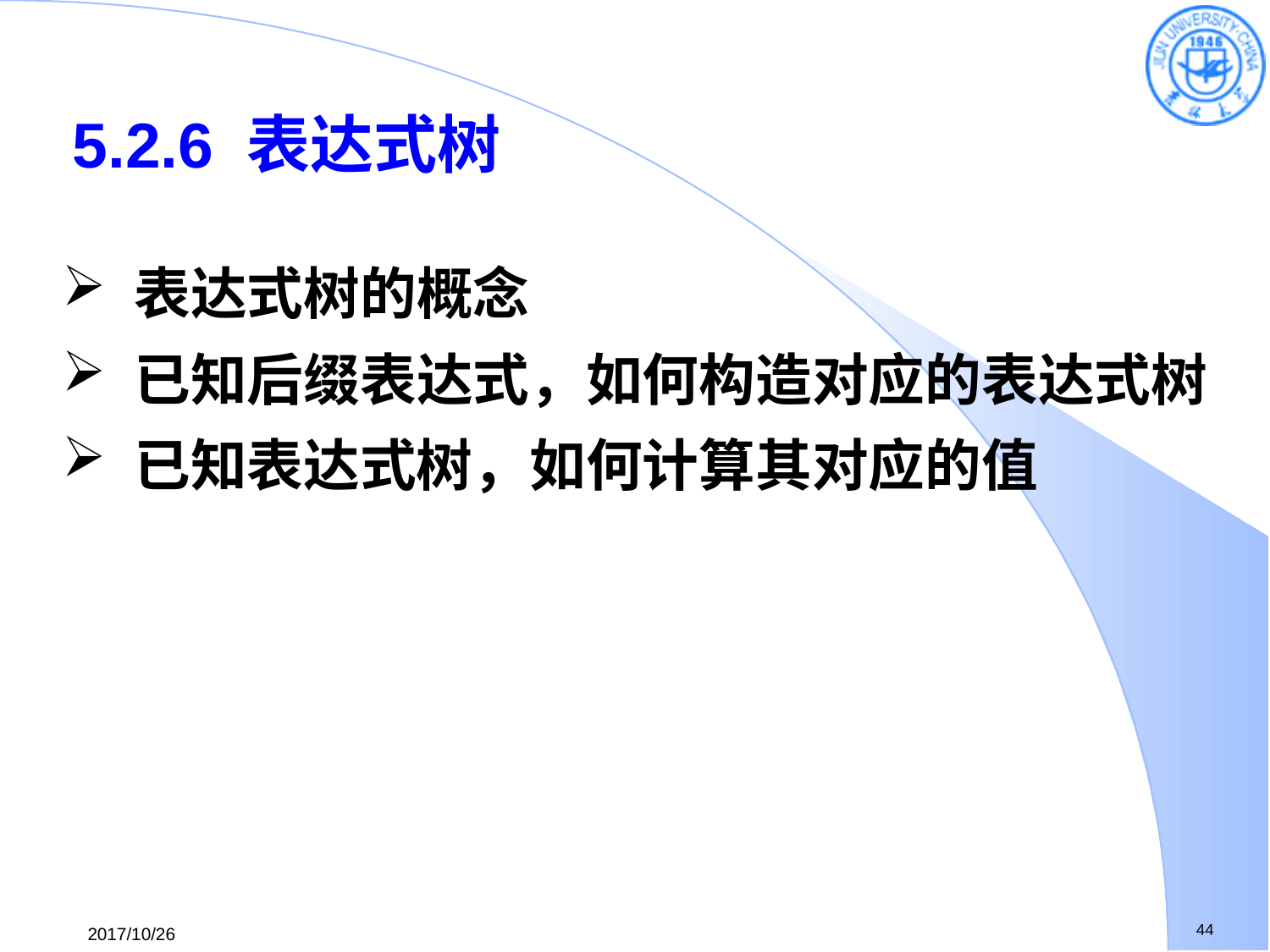

5.2.6 表达式树

 表达式树的概念
 已知后缀表达式，如何构造对应的表达式树
 已知表达式树，如何计算其对应的值